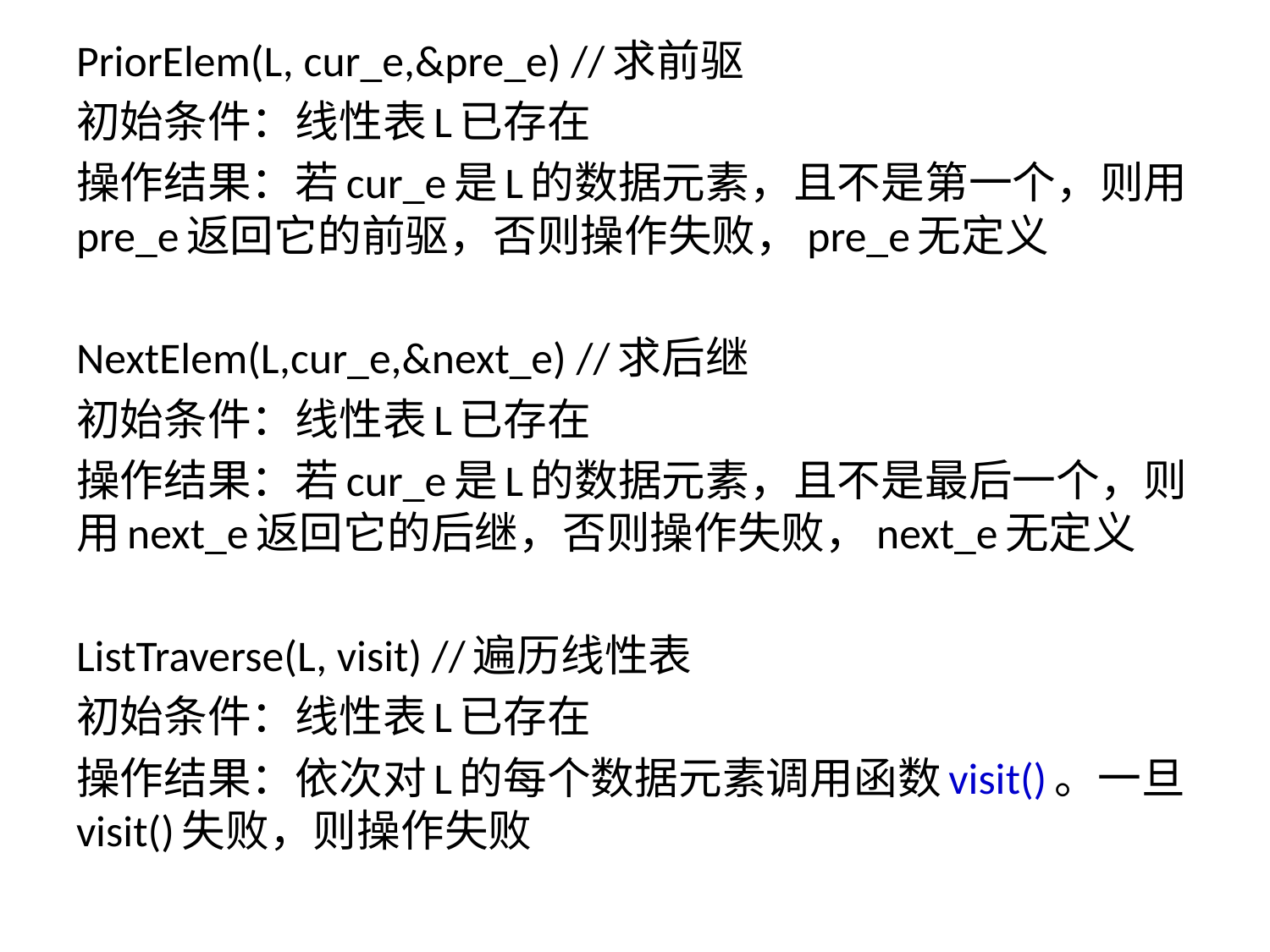

PriorElem(L, cur_e,&pre_e) //求前驱
初始条件：线性表L已存在
操作结果：若cur_e是L的数据元素，且不是第一个，则用pre_e返回它的前驱，否则操作失败，pre_e无定义

NextElem(L,cur_e,&next_e) //求后继
初始条件：线性表L已存在
操作结果：若cur_e是L的数据元素，且不是最后一个，则用next_e返回它的后继，否则操作失败，next_e无定义

ListTraverse(L, visit) //遍历线性表
初始条件：线性表L已存在
操作结果：依次对L的每个数据元素调用函数visit()。一旦visit()失败，则操作失败